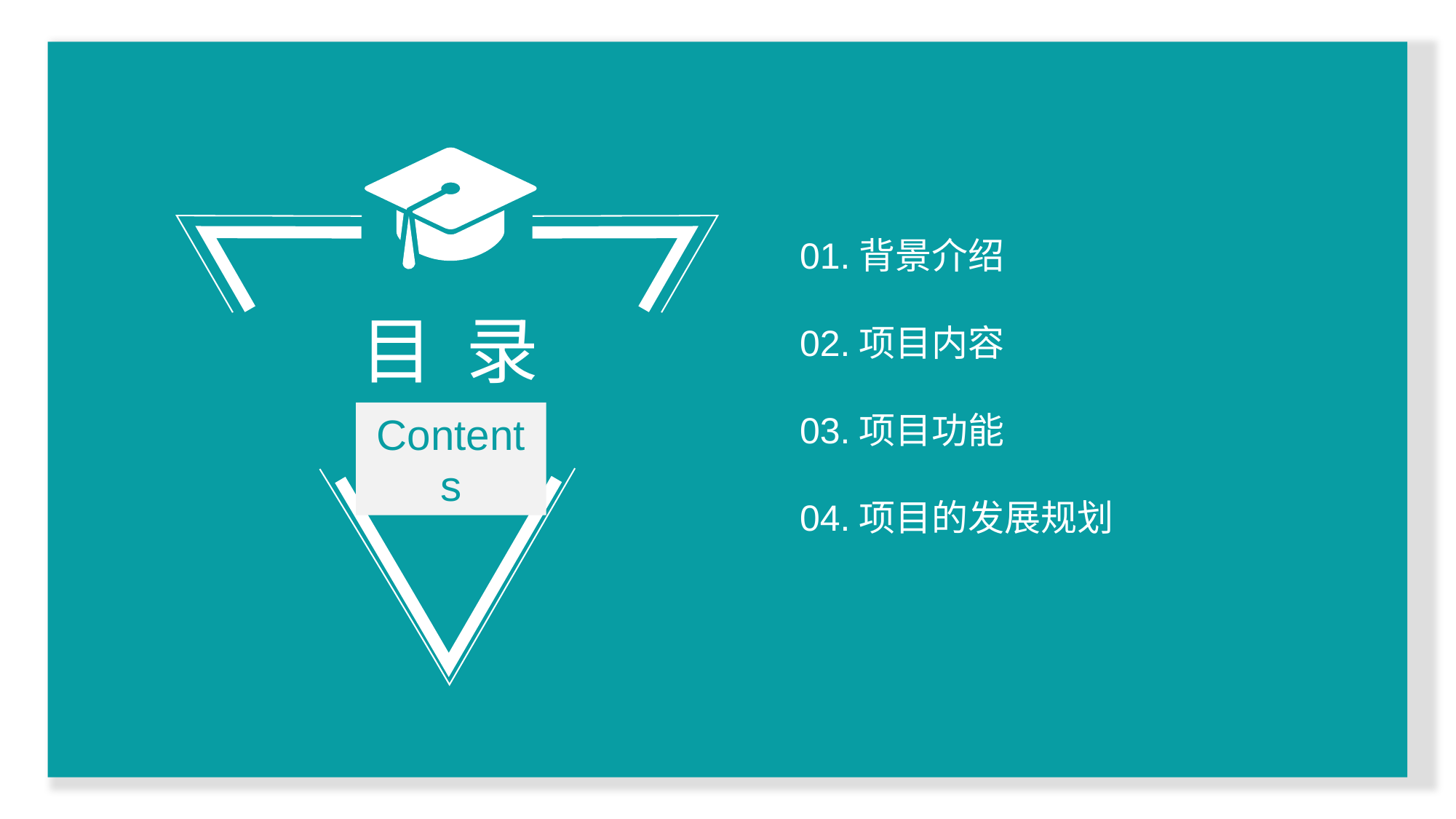

01.背景介绍
02.项目内容
03.项目功能
04.项目的发展规划

目  录
Contents